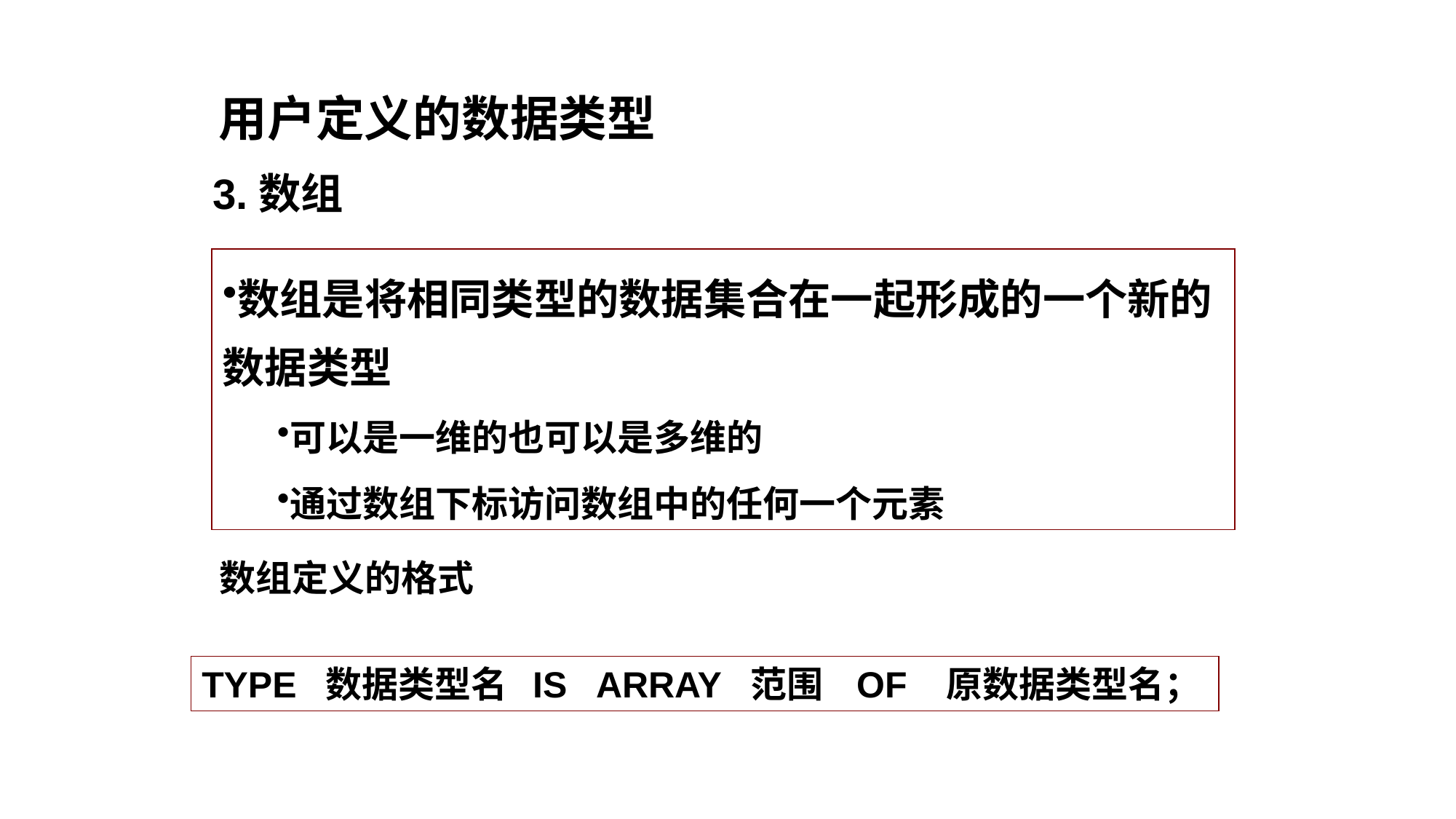

用户定义的数据类型
3.数组
数组是将相同类型的数据集合在一起形成的一个新的数据类型
可以是一维的也可以是多维的
通过数组下标访问数组中的任何一个元素
数组定义的格式
TYPE  数据类型名  IS   ARRAY  范围   OF   原数据类型名；